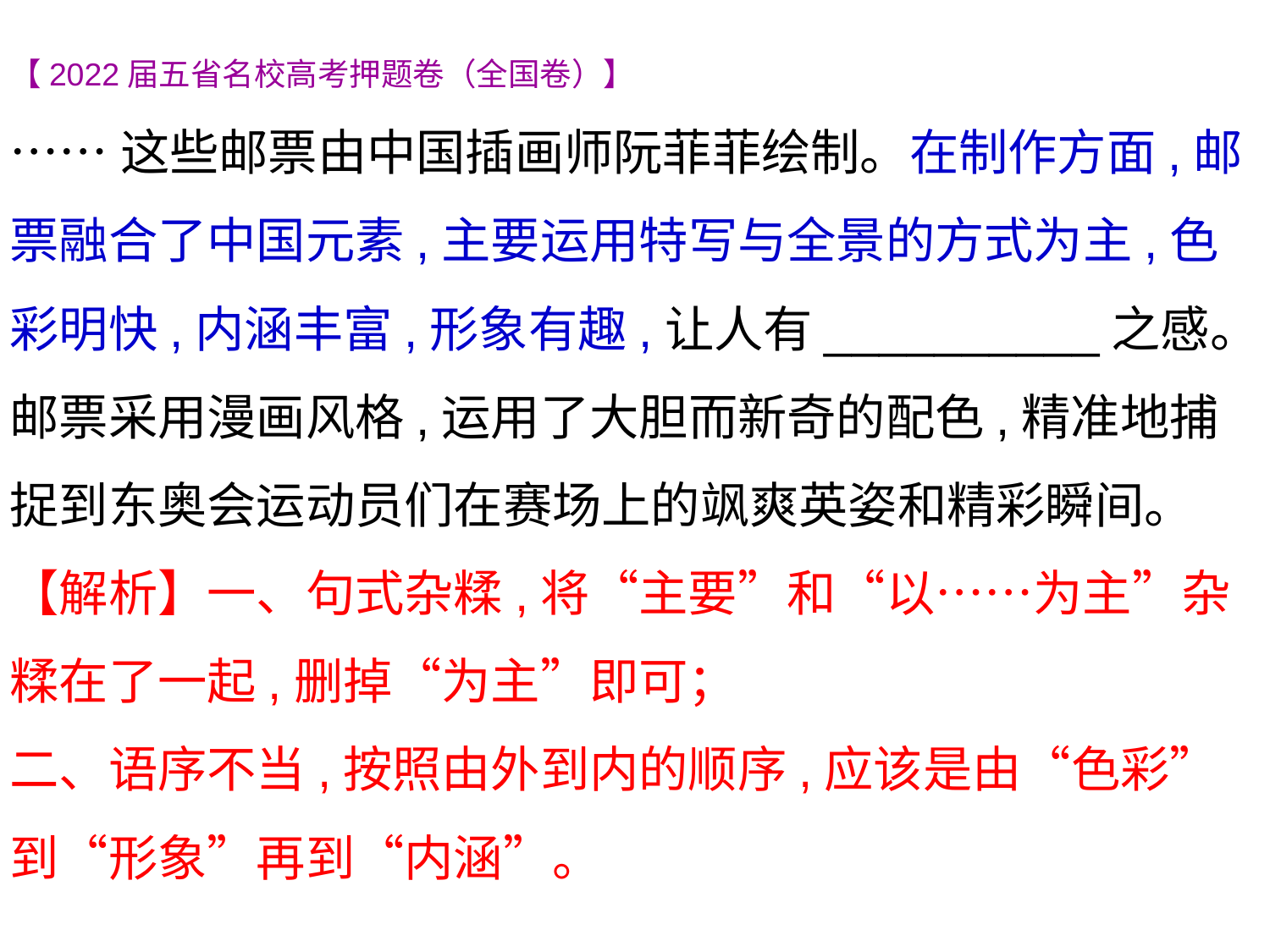

【2022届五省名校高考押题卷（全国卷）】
……这些邮票由中国插画师阮菲菲绘制。在制作方面,邮票融合了中国元素,主要运用特写与全景的方式为主,色彩明快,内涵丰富,形象有趣,让人有__________之感。邮票采用漫画风格,运用了大胆而新奇的配色,精准地捕捉到东奥会运动员们在赛场上的飒爽英姿和精彩瞬间。
【解析】一、句式杂糅,将“主要”和“以……为主”杂糅在了一起,删掉“为主”即可；
二、语序不当,按照由外到内的顺序,应该是由“色彩”到“形象”再到“内涵”。